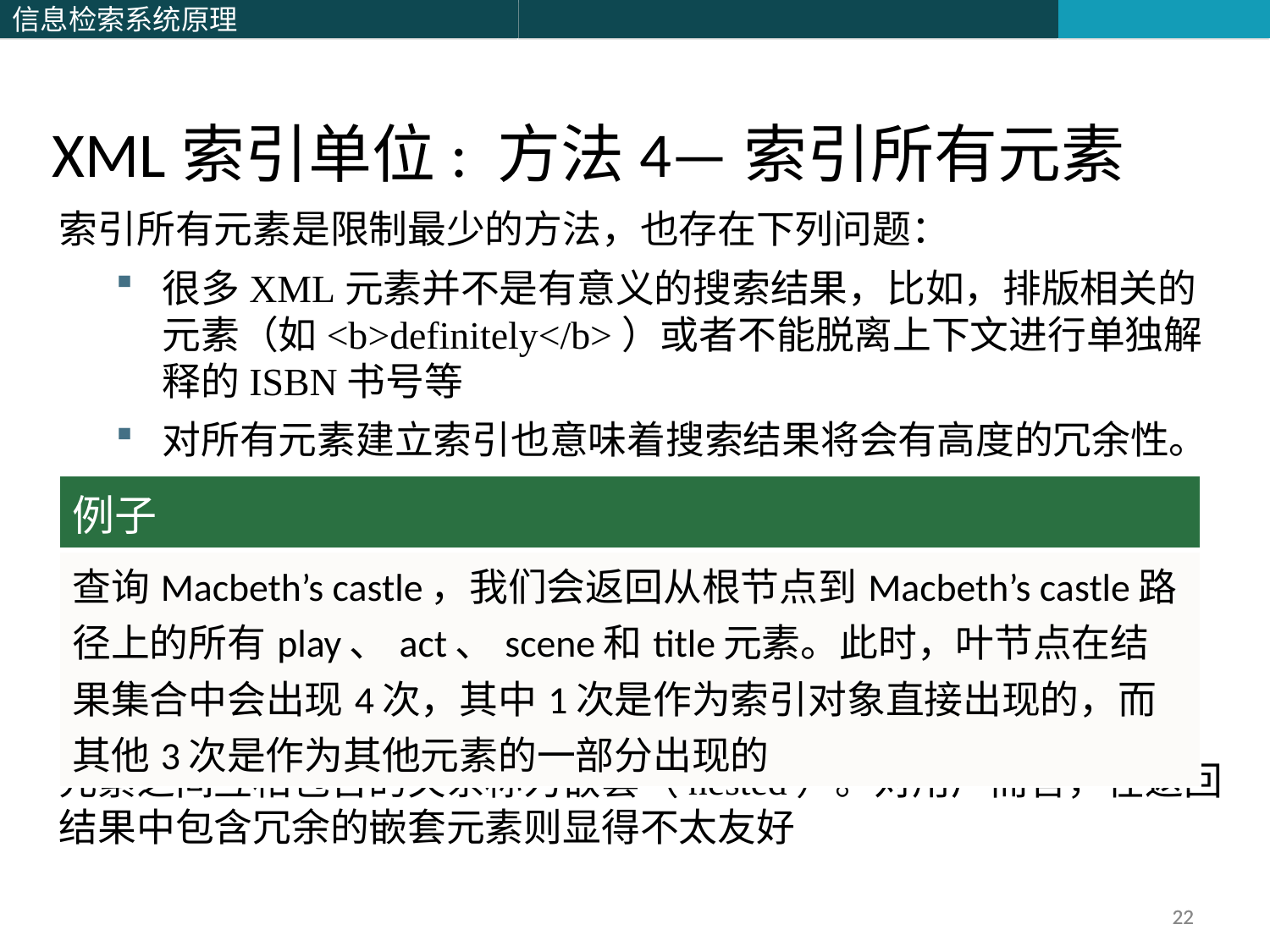

XML索引单位: 方法4—索引所有元素
	索引所有元素是限制最少的方法，也存在下列问题：
很多XML元素并不是有意义的搜索结果，比如，排版相关的元素（如<b>definitely</b>）或者不能脱离上下文进行单独解释的ISBN书号等
对所有元素建立索引也意味着搜索结果将会有高度的冗余性。

	We call elements that are contained within each other nested elements.元素之间互相包含的关系称为嵌套（nested）。对用户而言，在返回结果中包含冗余的嵌套元素则显得不太友好
| 例子 |
| --- |
| 查询Macbeth’s castle，我们会返回从根节点到Macbeth’s castle路径上的所有play、act、scene和title元素。此时，叶节点在结果集合中会出现4次，其中1次是作为索引对象直接出现的，而其他3次是作为其他元素的一部分出现的 |
22
22